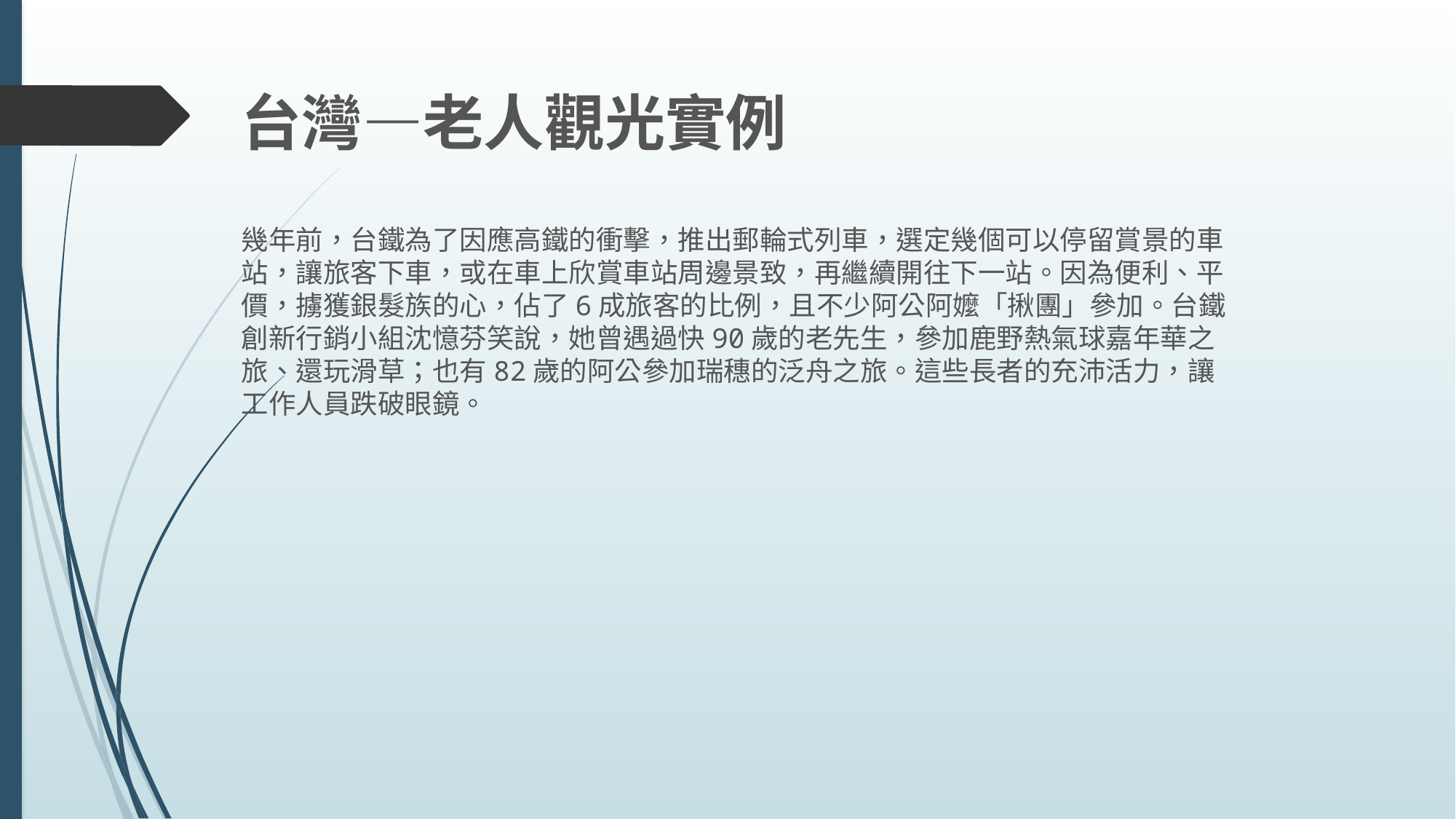

台灣—老人觀光實例

幾年前，台鐵為了因應高鐵的衝擊，推出郵輪式列車，選定幾個可以停留賞景的車站，讓旅客下車，或在車上欣賞車站周邊景致，再繼續開往下一站。因為便利、平價，擄獲銀髮族的心，佔了6成旅客的比例，且不少阿公阿嬤「揪團」參加。台鐵創新行銷小組沈憶芬笑說，她曾遇過快90歲的老先生，參加鹿野熱氣球嘉年華之旅、還玩滑草；也有82歲的阿公參加瑞穗的泛舟之旅。這些長者的充沛活力，讓工作人員跌破眼鏡。